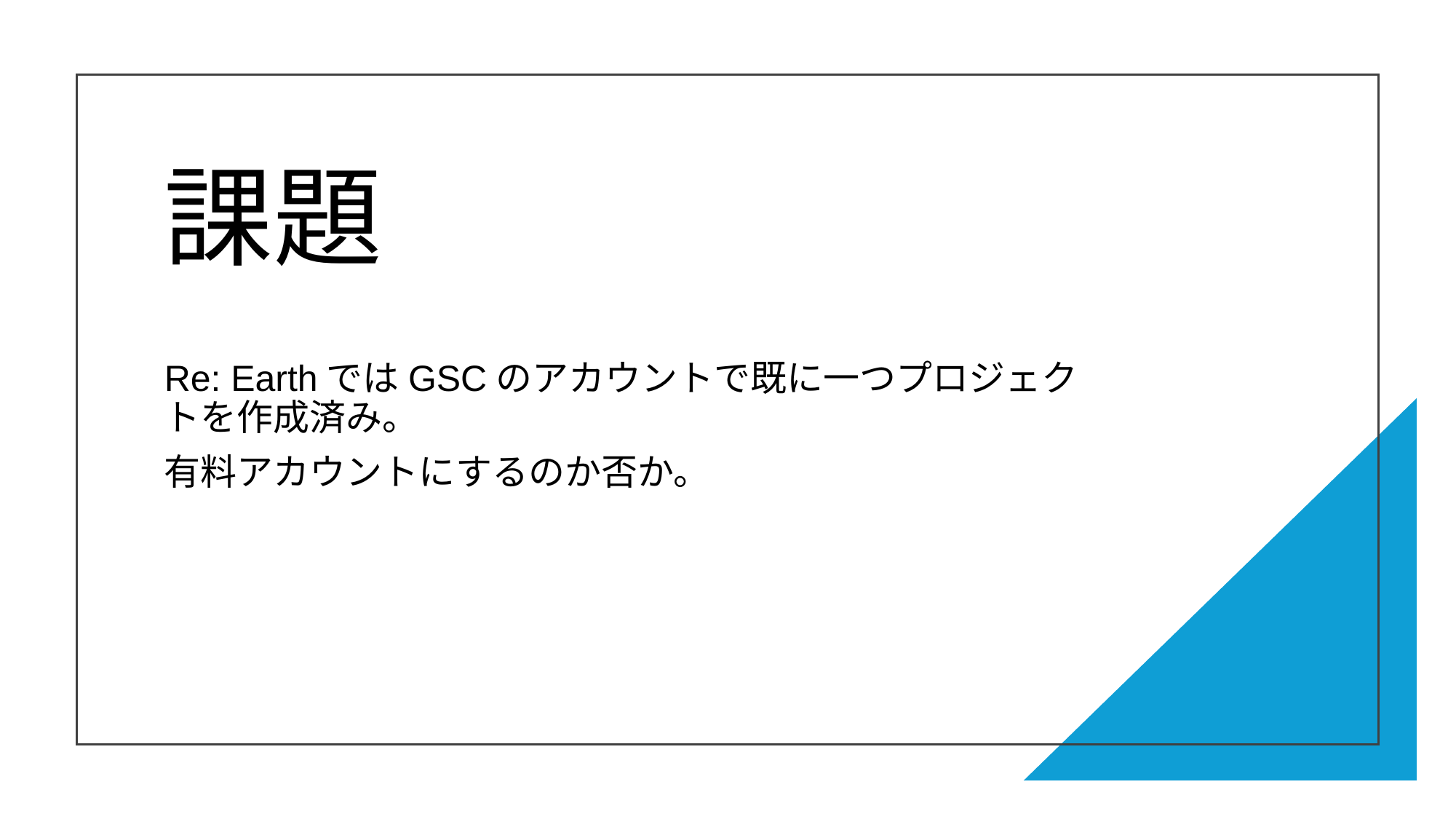

# 課題
Re: EarthではGSCのアカウントで既に一つプロジェクトを作成済み。
有料アカウントにするのか否か。